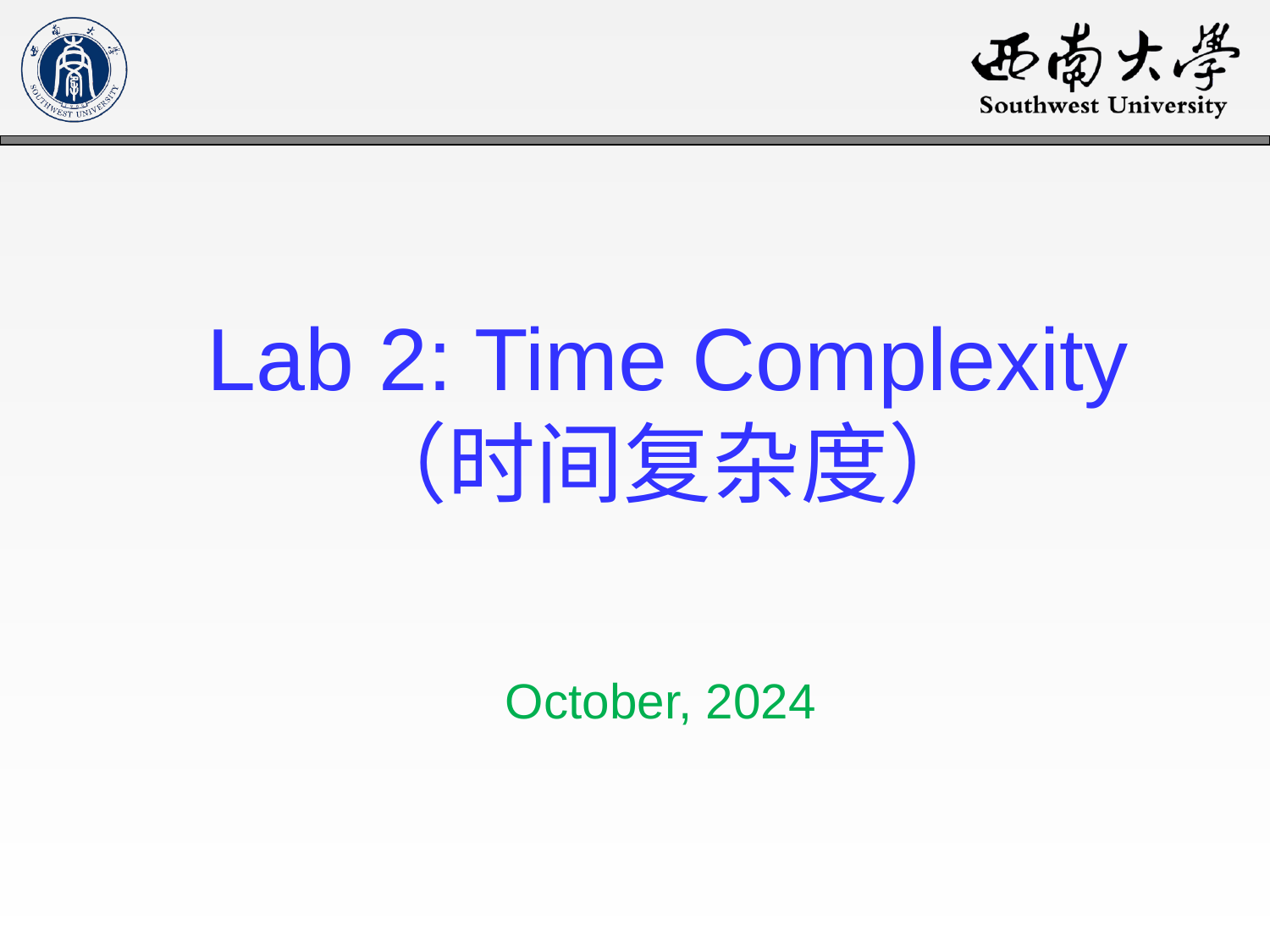

# Lab 2: Time Complexity （时间复杂度）

October, 2024